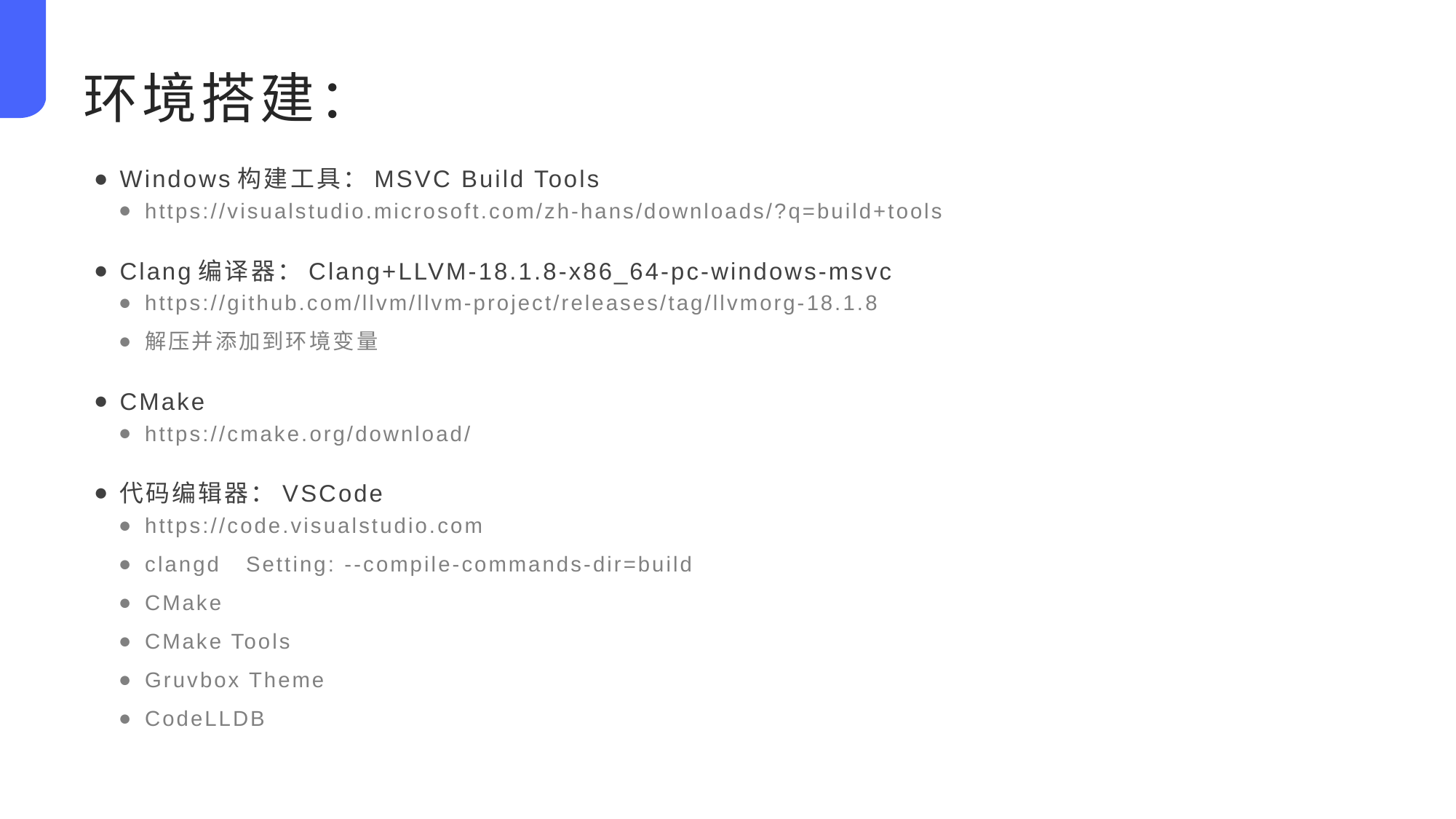

环境搭建：
Windows构建工具：MSVC Build Tools
https://visualstudio.microsoft.com/zh-hans/downloads/?q=build+tools
Clang编译器：Clang+LLVM-18.1.8-x86_64-pc-windows-msvc
https://github.com/llvm/llvm-project/releases/tag/llvmorg-18.1.8
解压并添加到环境变量
CMake
https://cmake.org/download/
代码编辑器：VSCode
https://code.visualstudio.com
clangd   Setting: --compile-commands-dir=build
CMake
CMake Tools
Gruvbox Theme
CodeLLDB